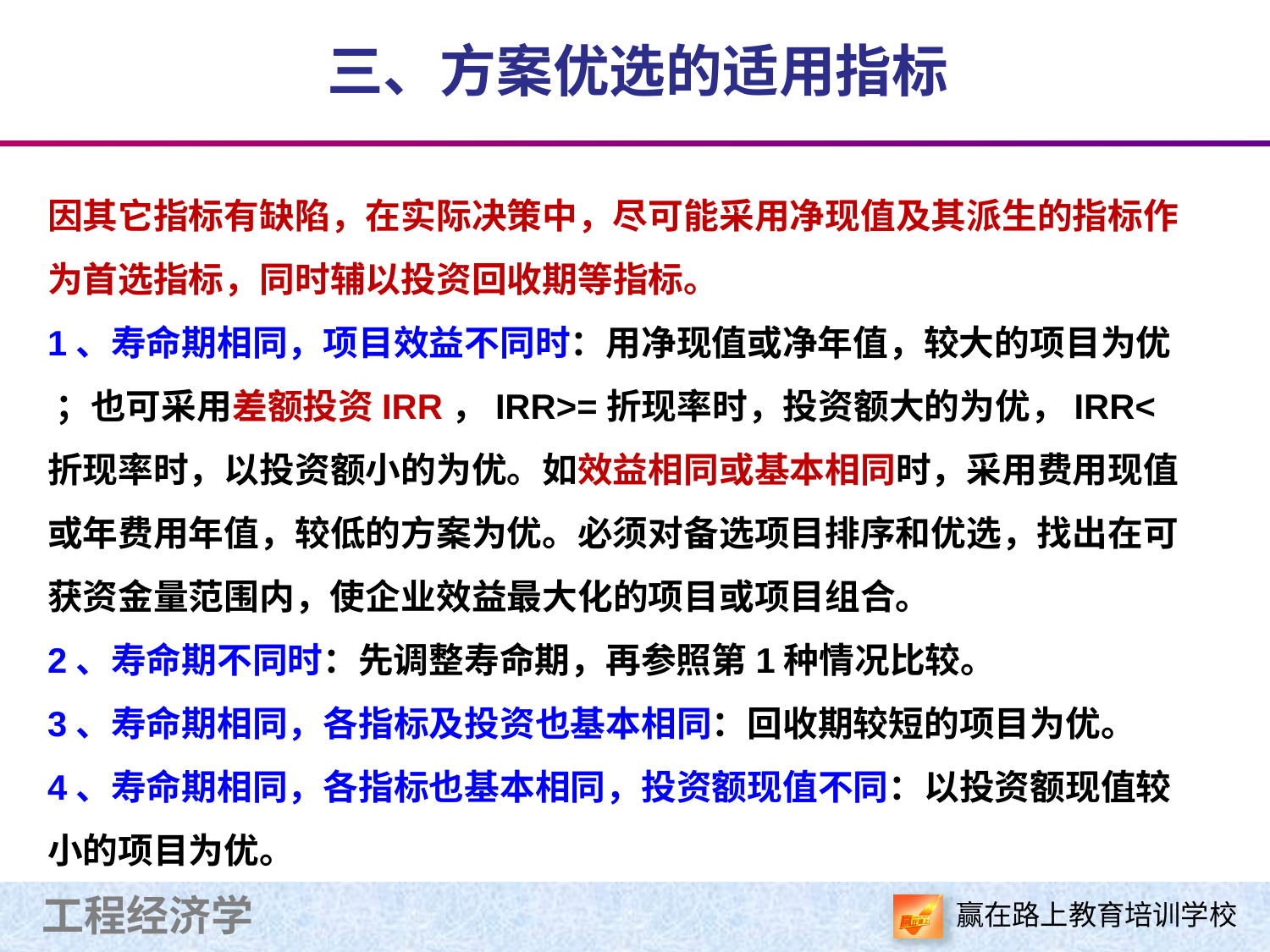

三、方案优选的适用指标
因其它指标有缺陷，在实际决策中，尽可能采用净现值及其派生的指标作为首选指标，同时辅以投资回收期等指标。
1、寿命期相同，项目效益不同时：用净现值或净年值，较大的项目为优 ；也可采用差额投资IRR，IRR>=折现率时，投资额大的为优，IRR<折现率时，以投资额小的为优。如效益相同或基本相同时，采用费用现值或年费用年值，较低的方案为优。必须对备选项目排序和优选，找出在可获资金量范围内，使企业效益最大化的项目或项目组合。
2、寿命期不同时：先调整寿命期，再参照第1种情况比较。
3、寿命期相同，各指标及投资也基本相同：回收期较短的项目为优。
4、寿命期相同，各指标也基本相同，投资额现值不同：以投资额现值较小的项目为优。